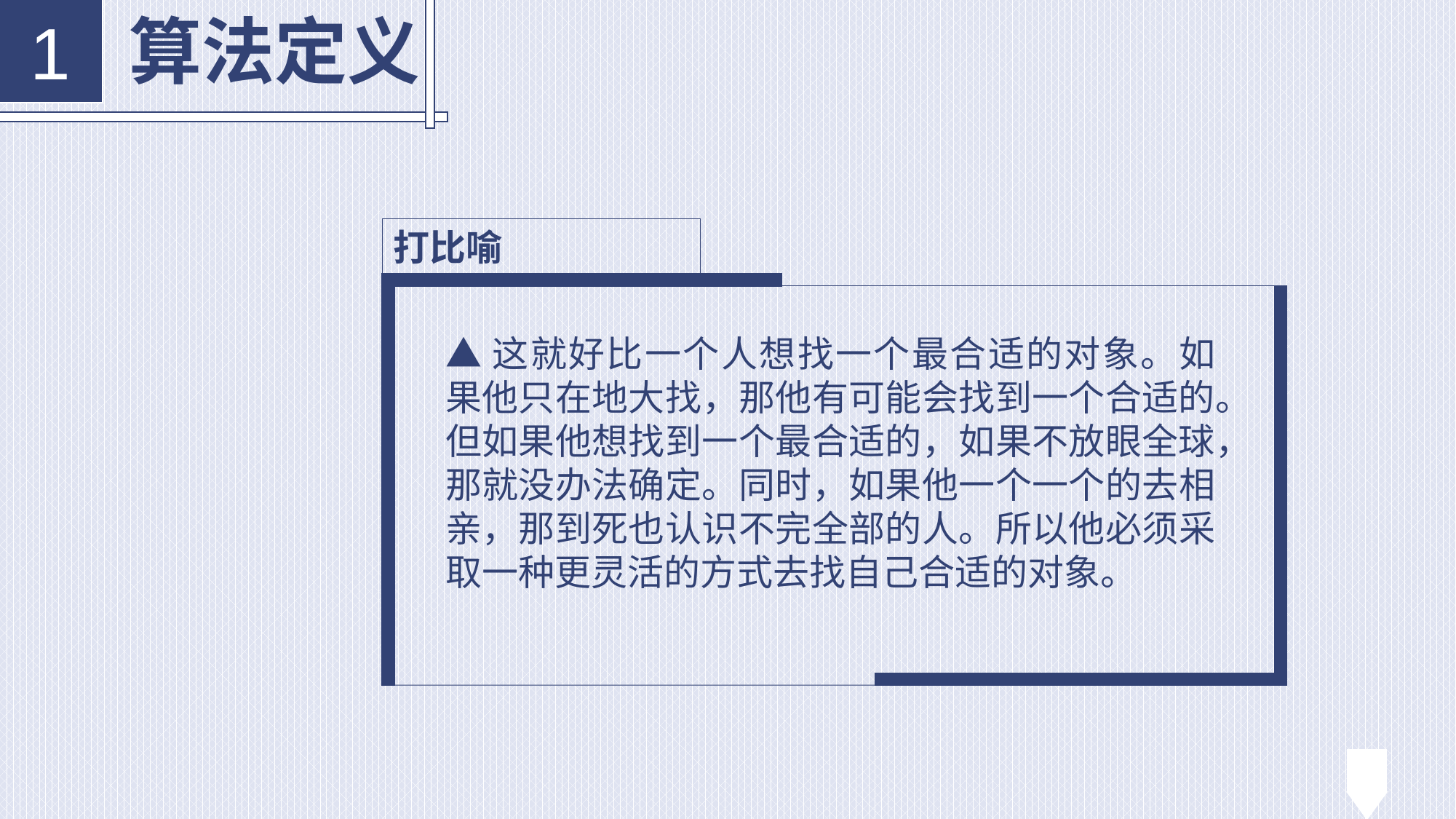

算法定义

1

打比喻

▲这就好比一个人想找一个最合适的对象。如果他只在地大找，那他有可能会找到一个合适的。但如果他想找到一个最合适的，如果不放眼全球，那就没办法确定。同时，如果他一个一个的去相亲，那到死也认识不完全部的人。所以他必须采取一种更灵活的方式去找自己合适的对象。

9